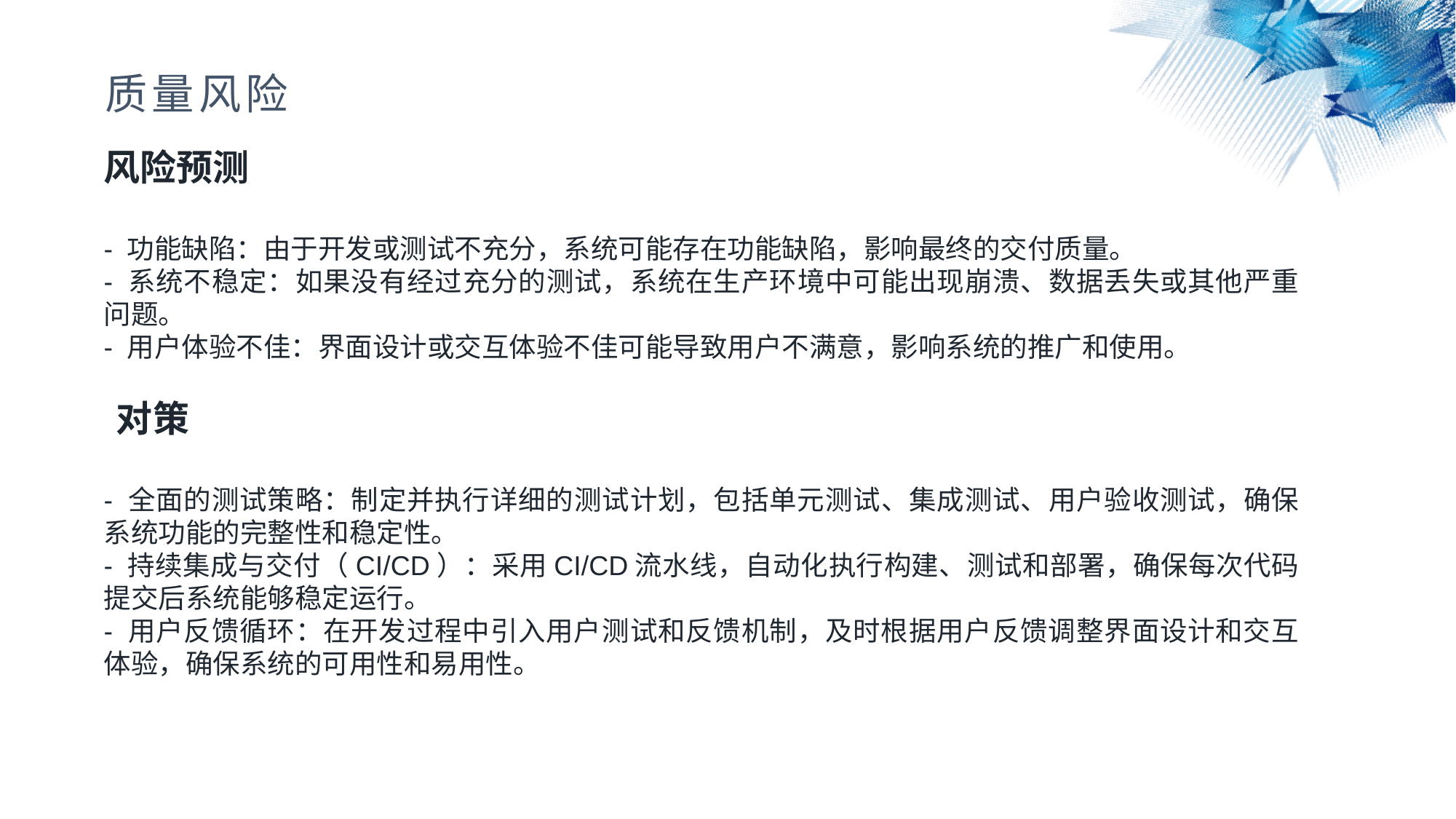

质量风险
风险预测

- 功能缺陷：由于开发或测试不充分，系统可能存在功能缺陷，影响最终的交付质量。
- 系统不稳定：如果没有经过充分的测试，系统在生产环境中可能出现崩溃、数据丢失或其他严重问题。
- 用户体验不佳：界面设计或交互体验不佳可能导致用户不满意，影响系统的推广和使用。

 对策

- 全面的测试策略：制定并执行详细的测试计划，包括单元测试、集成测试、用户验收测试，确保系统功能的完整性和稳定性。
- 持续集成与交付（CI/CD）：采用CI/CD流水线，自动化执行构建、测试和部署，确保每次代码提交后系统能够稳定运行。
- 用户反馈循环：在开发过程中引入用户测试和反馈机制，及时根据用户反馈调整界面设计和交互体验，确保系统的可用性和易用性。